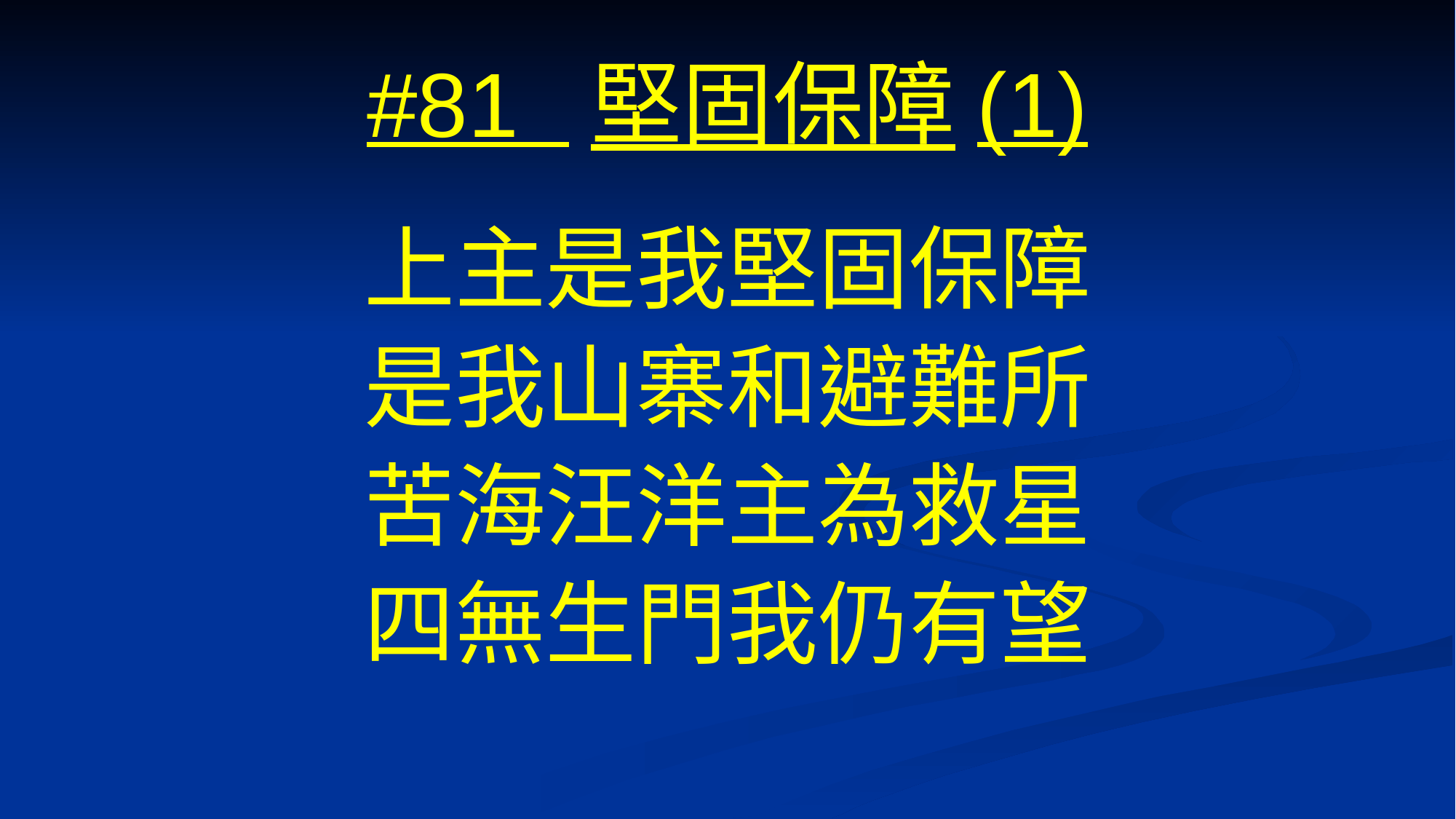

# #81  堅固保障(1)
上主是我堅固保障
是我山寨和避難所
苦海汪洋主為救星
四無生門我仍有望